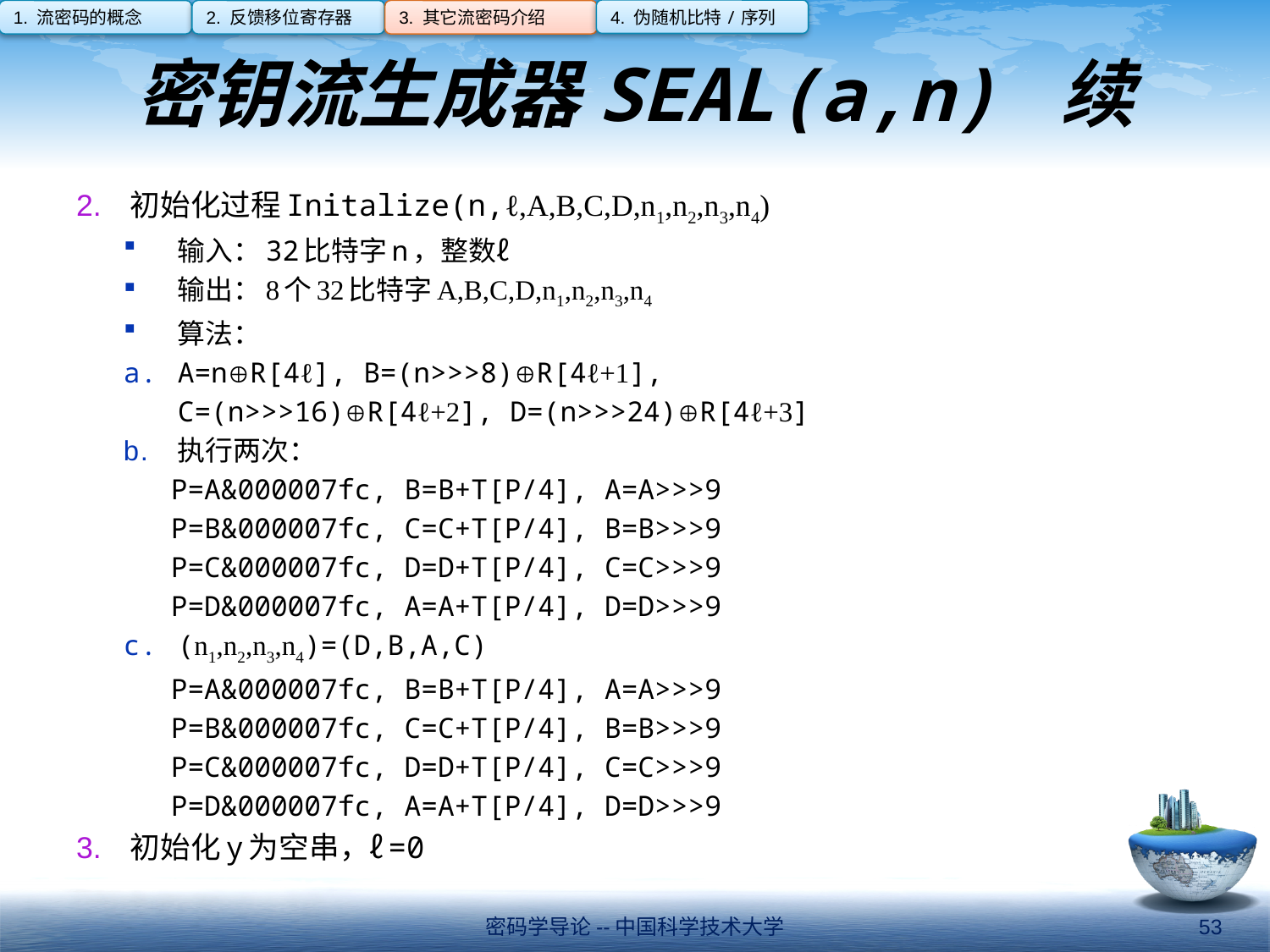

4. 伪随机比特/序列
1. 流密码的概念
2. 反馈移位寄存器
3. 其它流密码介绍
# 密钥流生成器SEAL(a,n) 续
初始化过程Initalize(n,ℓ,A,B,C,D,n1,n2,n3,n4)
输入：32比特字n，整数ℓ
输出：8个32比特字A,B,C,D,n1,n2,n3,n4
算法：
A=n⊕R[4ℓ], B=(n>>>8)⊕R[4ℓ+1],
	C=(n>>>16)⊕R[4ℓ+2], D=(n>>>24)⊕R[4ℓ+3]
执行两次：
P=A&000007fc, B=B+T[P/4], A=A>>>9
P=B&000007fc, C=C+T[P/4], B=B>>>9
P=C&000007fc, D=D+T[P/4], C=C>>>9
P=D&000007fc, A=A+T[P/4], D=D>>>9
(n1,n2,n3,n4)=(D,B,A,C)
P=A&000007fc, B=B+T[P/4], A=A>>>9
P=B&000007fc, C=C+T[P/4], B=B>>>9
P=C&000007fc, D=D+T[P/4], C=C>>>9
P=D&000007fc, A=A+T[P/4], D=D>>>9
初始化y为空串，ℓ=0
密码学导论--中国科学技术大学
53